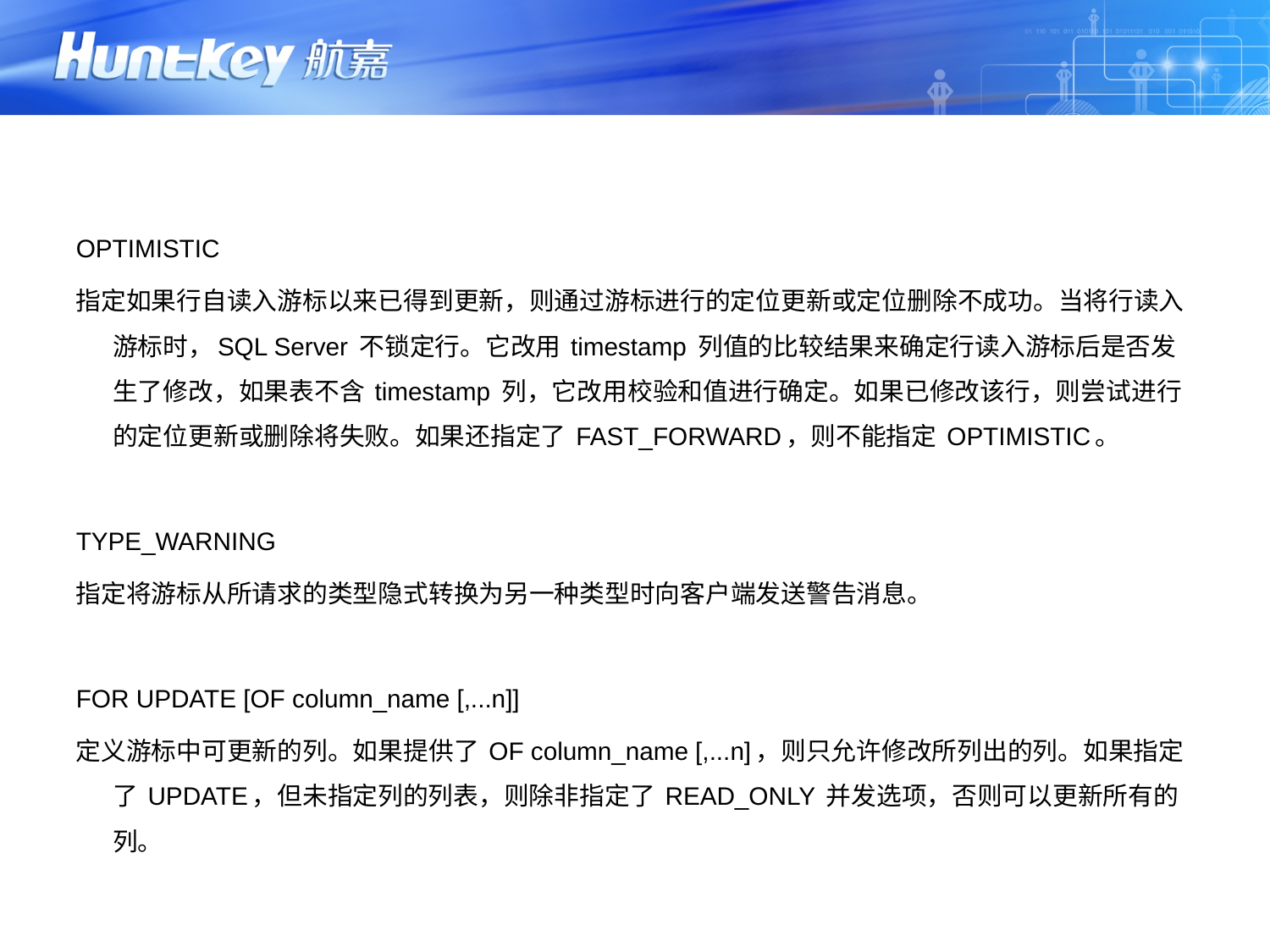

OPTIMISTIC
指定如果行自读入游标以来已得到更新，则通过游标进行的定位更新或定位删除不成功。当将行读入游标时，SQL Server 不锁定行。它改用 timestamp 列值的比较结果来确定行读入游标后是否发生了修改，如果表不含 timestamp 列，它改用校验和值进行确定。如果已修改该行，则尝试进行的定位更新或删除将失败。如果还指定了 FAST_FORWARD，则不能指定 OPTIMISTIC。

TYPE_WARNING
指定将游标从所请求的类型隐式转换为另一种类型时向客户端发送警告消息。

FOR UPDATE [OF column_name [,...n]]
定义游标中可更新的列。如果提供了 OF column_name [,...n]，则只允许修改所列出的列。如果指定了 UPDATE，但未指定列的列表，则除非指定了 READ_ONLY 并发选项，否则可以更新所有的列。